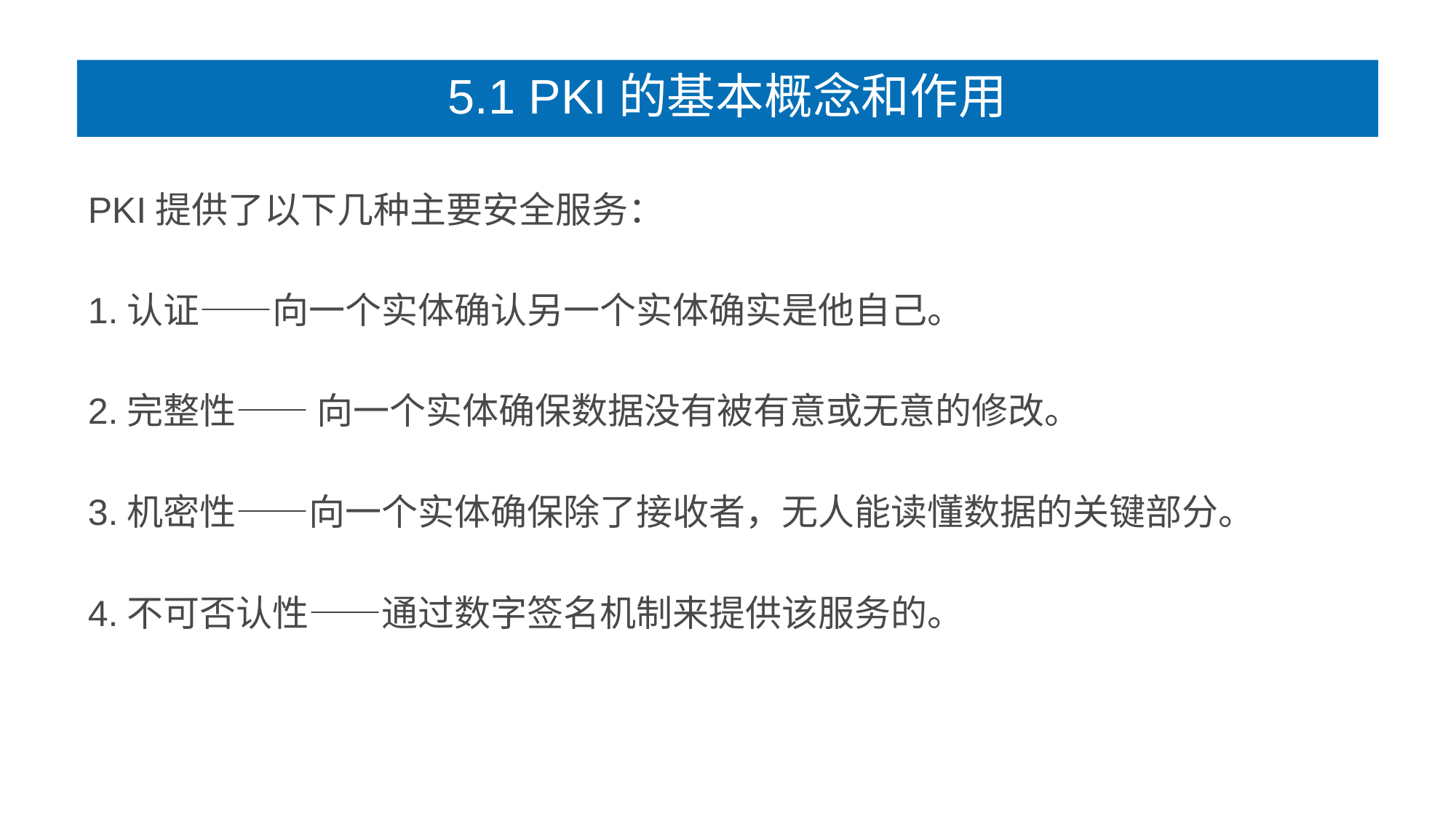

# 5.1 PKI的基本概念和作用
PKI提供了以下几种主要安全服务：
1.认证——向一个实体确认另一个实体确实是他自己。
2.完整性—— 向一个实体确保数据没有被有意或无意的修改。
3.机密性——向一个实体确保除了接收者，无人能读懂数据的关键部分。
4.不可否认性——通过数字签名机制来提供该服务的。